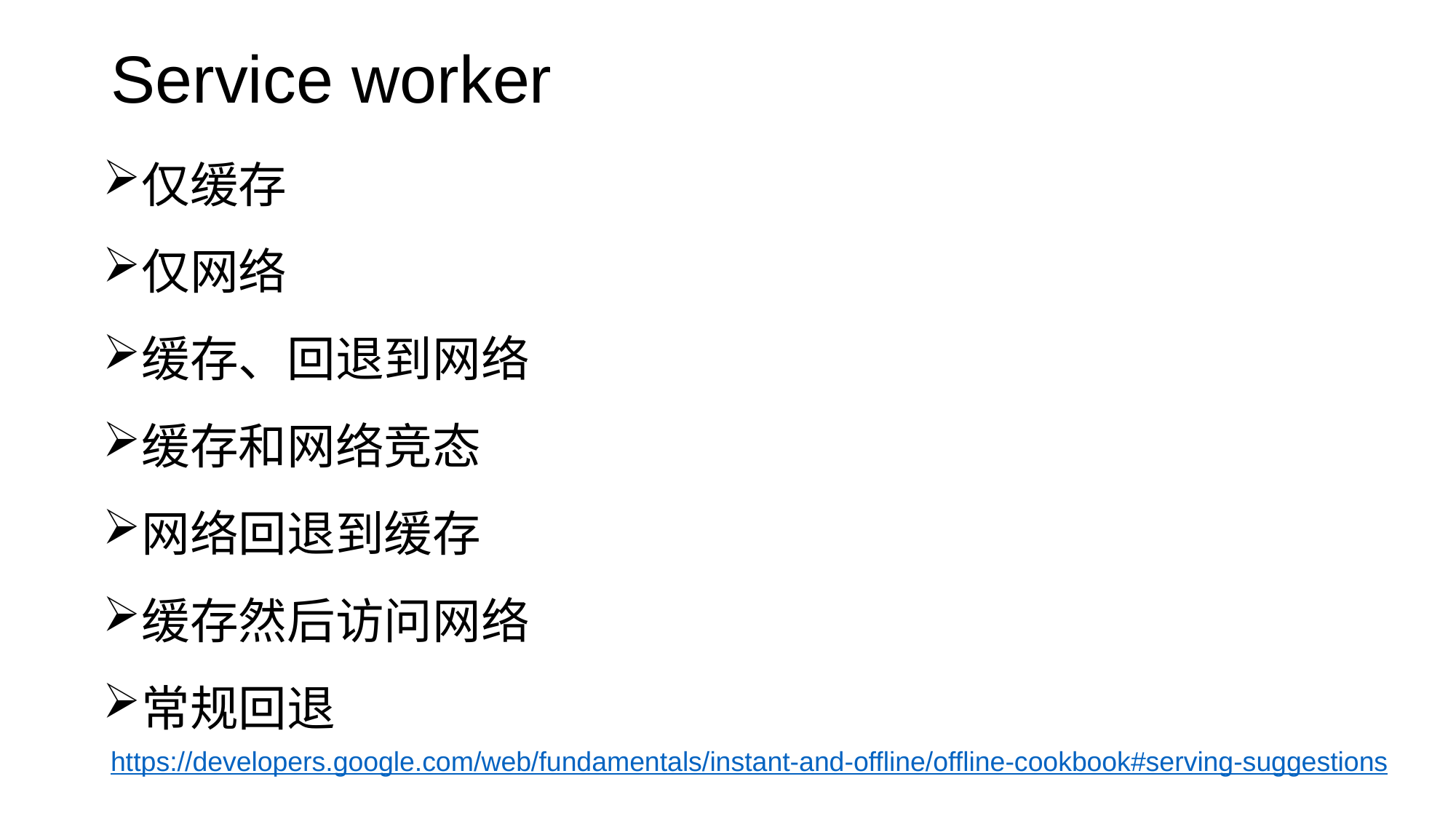

# Service worker
仅缓存
仅网络
缓存、回退到网络
缓存和网络竞态
网络回退到缓存
缓存然后访问网络
常规回退
https://developers.google.com/web/fundamentals/instant-and-offline/offline-cookbook#serving-suggestions